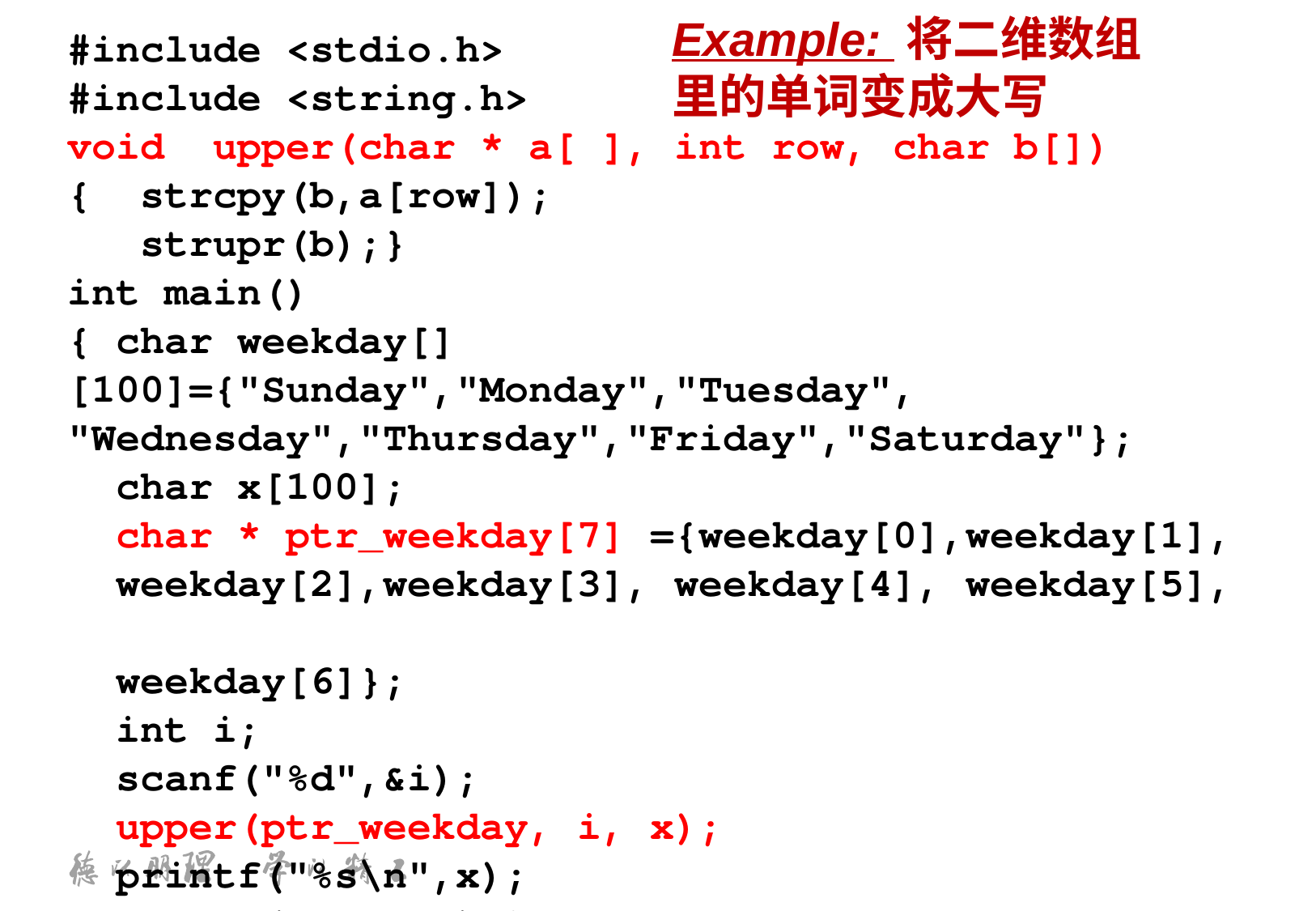

Example: 将二维数组里的单词变成大写
#include <stdio.h>
#include <string.h>
void  upper(char * a[ ], int row, char b[])
{  strcpy(b,a[row]);
   strupr(b);}
int main()
{ char weekday[][100]={"Sunday","Monday","Tuesday",           "Wednesday","Thursday","Friday","Saturday"};
  char x[100];
  char * ptr_weekday[7] ={weekday[0],weekday[1],
  weekday[2],weekday[3], weekday[4], weekday[5],
  weekday[6]};
  int i;
  scanf("%d",&i);
  upper(ptr_weekday, i, x);
  printf("%s\n",x);
  system("pause");}
74